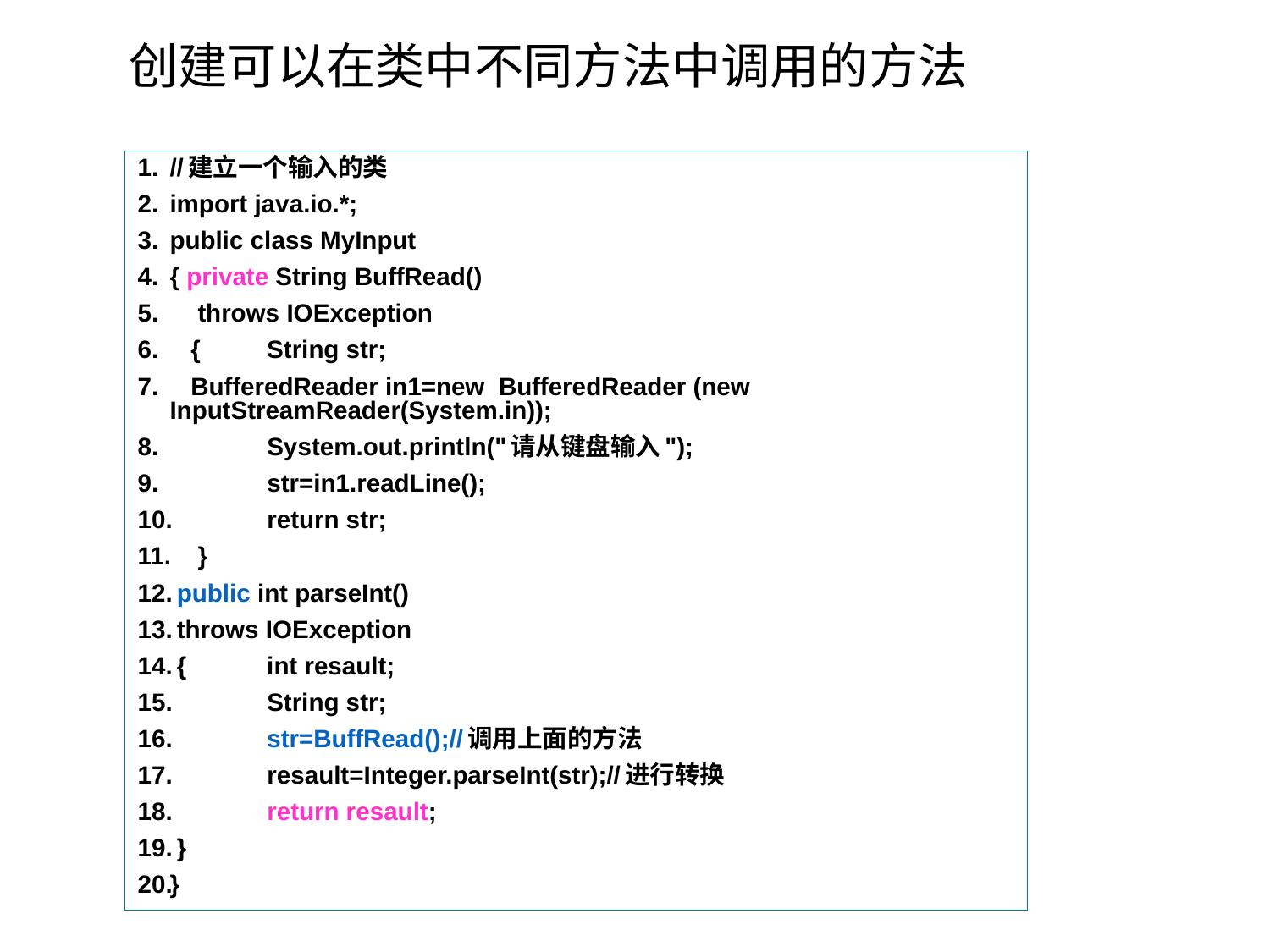

# 创建可以在类中不同方法中调用的方法
//建立一个输入的类
import java.io.*;
public class MyInput
{ private String BuffRead()
    throws IOException
   {	 String str;
   BufferedReader in1=new  BufferedReader (new InputStreamReader(System.in));
	 System.out.println("请从键盘输入");
	 str=in1.readLine();
	 return str;
    }
 public int parseInt()
 throws IOException
 {	 int resault;
	 String str;
	 str=BuffRead();//调用上面的方法
	 resault=Integer.parseInt(str);//进行转换
	 return resault;
 }
}